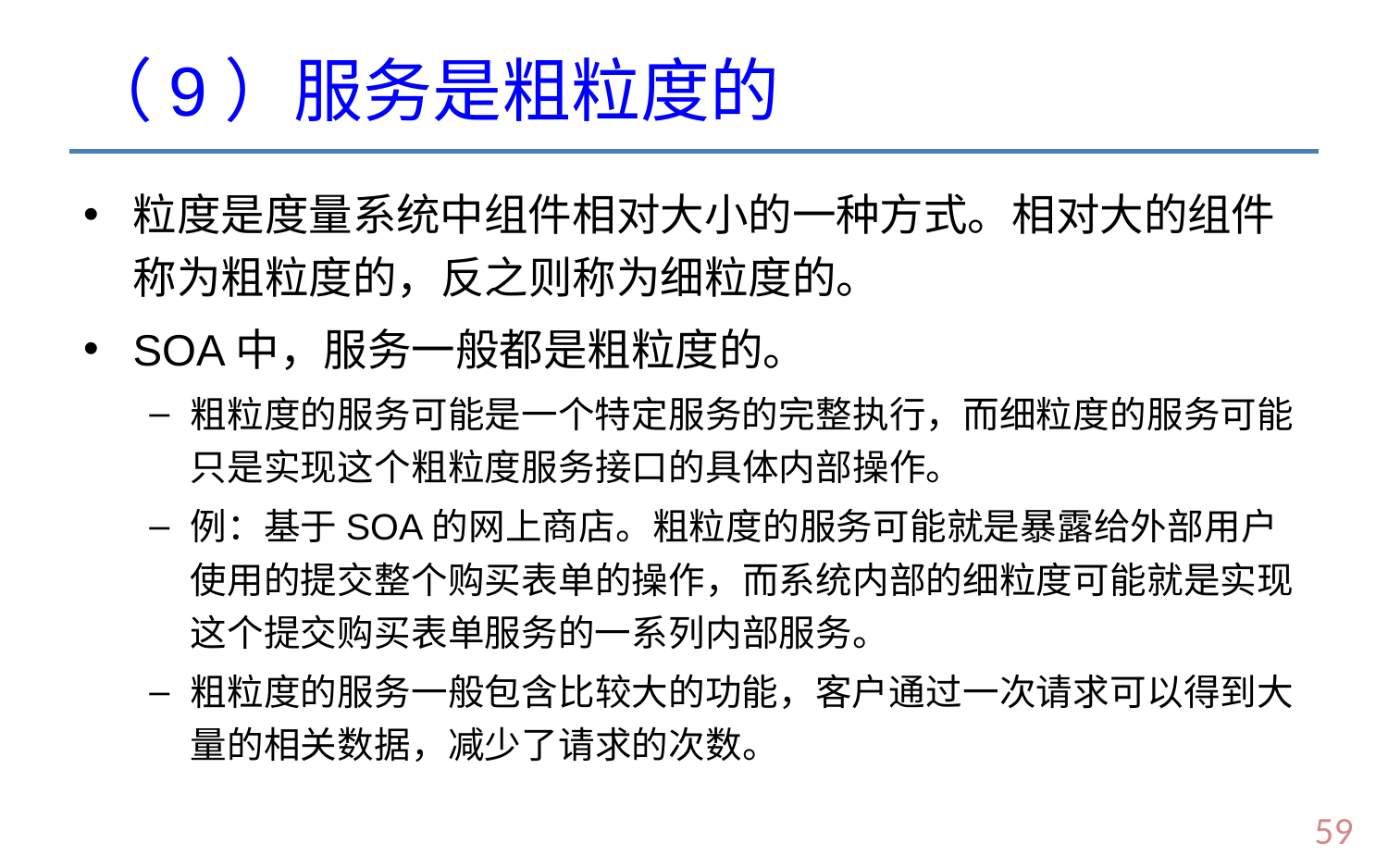

# （9）服务是粗粒度的
粒度是度量系统中组件相对大小的一种方式。相对大的组件称为粗粒度的，反之则称为细粒度的。
SOA中，服务一般都是粗粒度的。
粗粒度的服务可能是一个特定服务的完整执行，而细粒度的服务可能只是实现这个粗粒度服务接口的具体内部操作。
例：基于SOA的网上商店。粗粒度的服务可能就是暴露给外部用户使用的提交整个购买表单的操作，而系统内部的细粒度可能就是实现这个提交购买表单服务的一系列内部服务。
粗粒度的服务一般包含比较大的功能，客户通过一次请求可以得到大量的相关数据，减少了请求的次数。

59